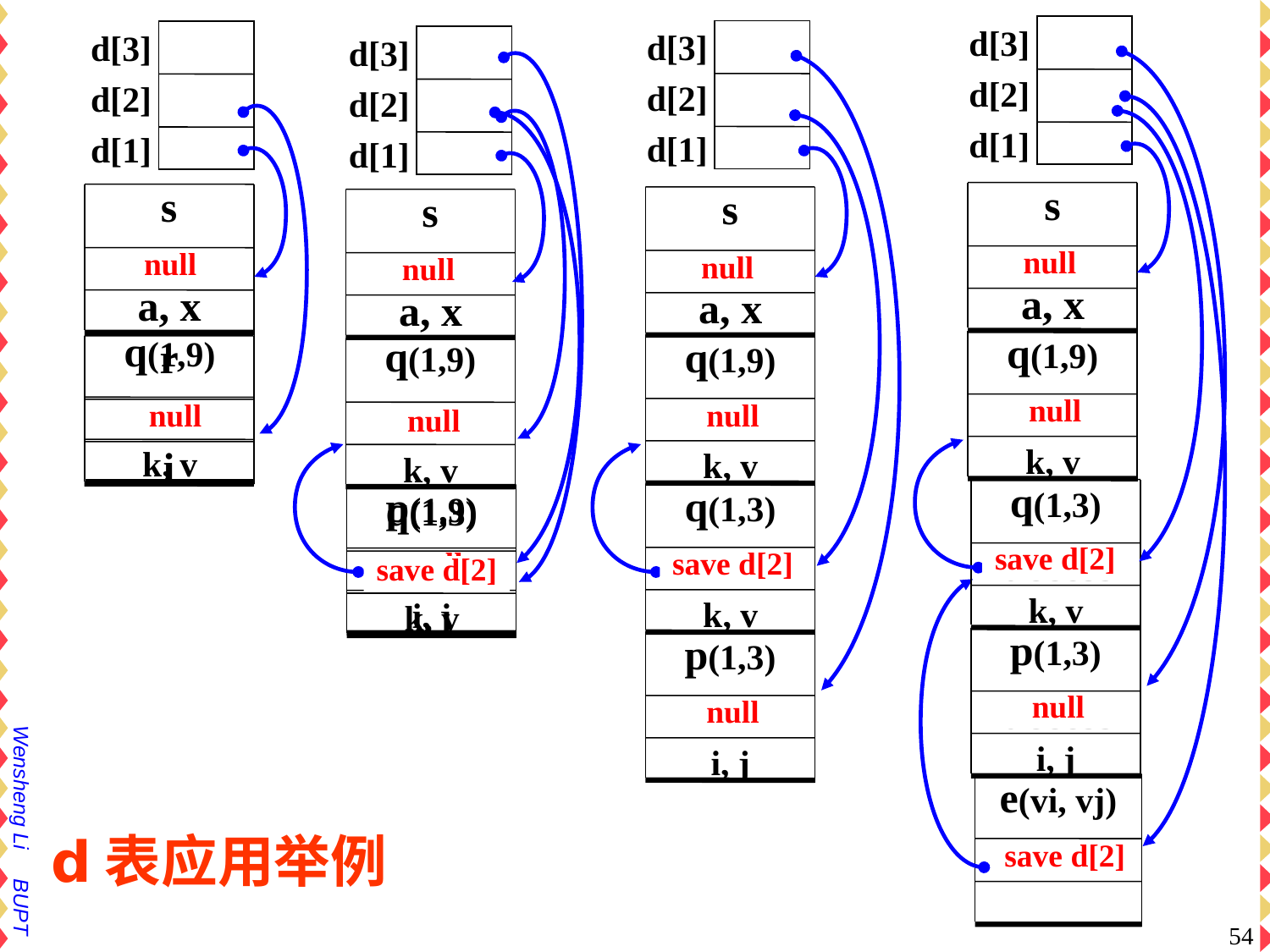

d[3]
d[2]
d[1]

d[3]
d[2]
d[1]

s

access

a, x
    null
q(1,9)

access

k, v
    null

save d[2]
q(1,3)

access

k, v
d[3]
d[2]
d[1]

d[3]
d[2]
d[1]

s

access

a, x
s

access

a, x
s

access

a, x
    null
null
     null
q(1,9)

access

k, v
r

access

i
q(1,9)

access

k, v
q(1,9)

access

k, v
    null
    null
     null
    null

q(1,3)

access

k, v
p(1,9)

access

i, j
q(1,3)

access

k, v
save d[2]
    null
save d[2]

p(1,3)

access

i, j
p(1,3)

access

i, j
    null
    null
e(vi, vj)

access

# d表应用举例
save d[2]
54